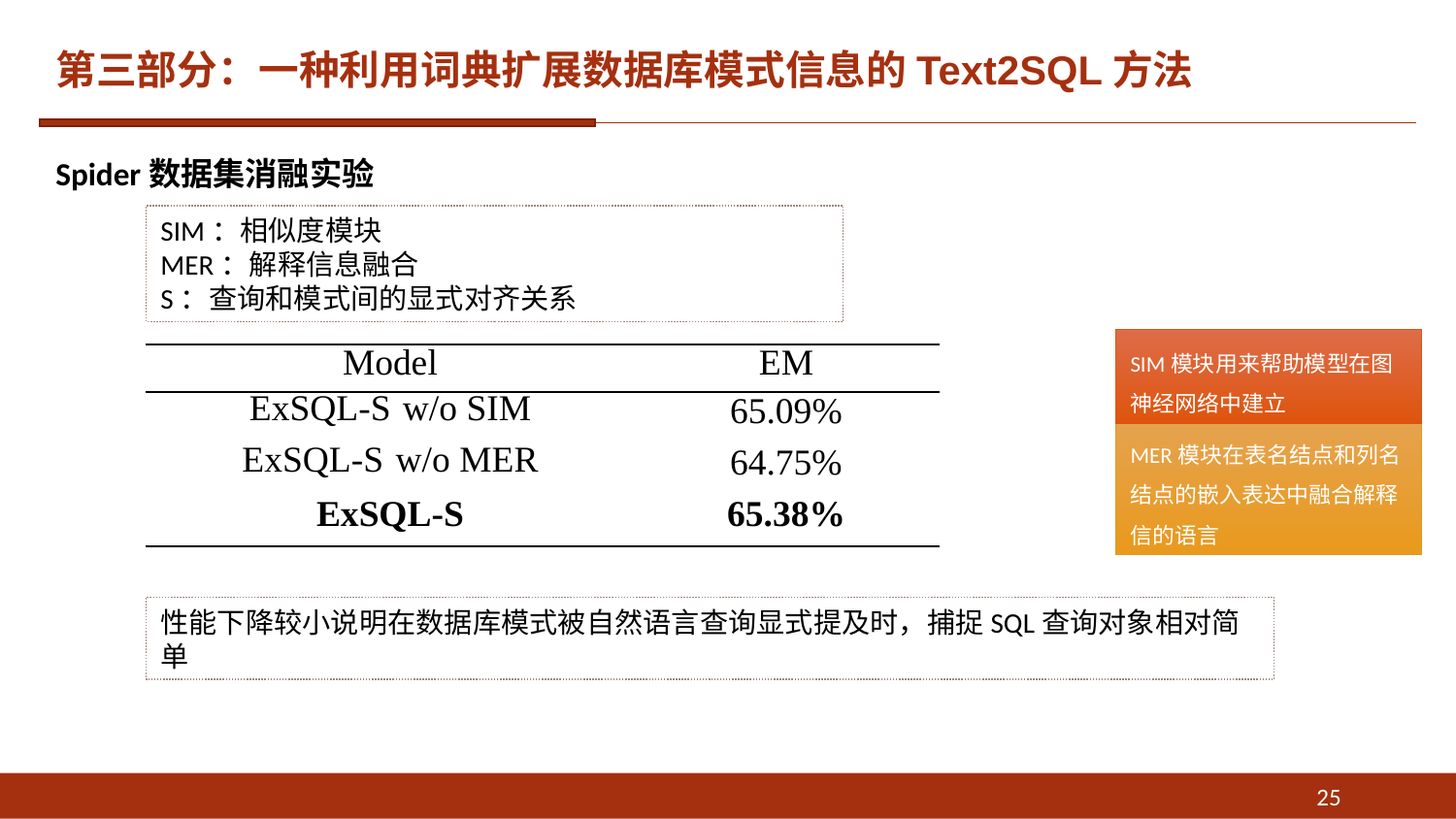

# 第三部分：一种利用词典扩展数据库模式信息的Text2SQL方法
Spider数据集消融实验
SIM：相似度模块
MER：解释信息融合
S：查询和模式间的显式对齐关系
|  |  |
| --- | --- |
| Model | EM |
| ExSQL-S w/o SIM | 65.09% |
| ExSQL-S w/o MER | 64.75% |
| ExSQL-S | 65.38% |
|  |  |
SIM模块用来帮助模型在图神经网络中建立
MER模块在表名结点和列名结点的嵌入表达中融合解释信的语言
性能下降较小说明在数据库模式被自然语言查询显式提及时，捕捉SQL查询对象相对简单
25